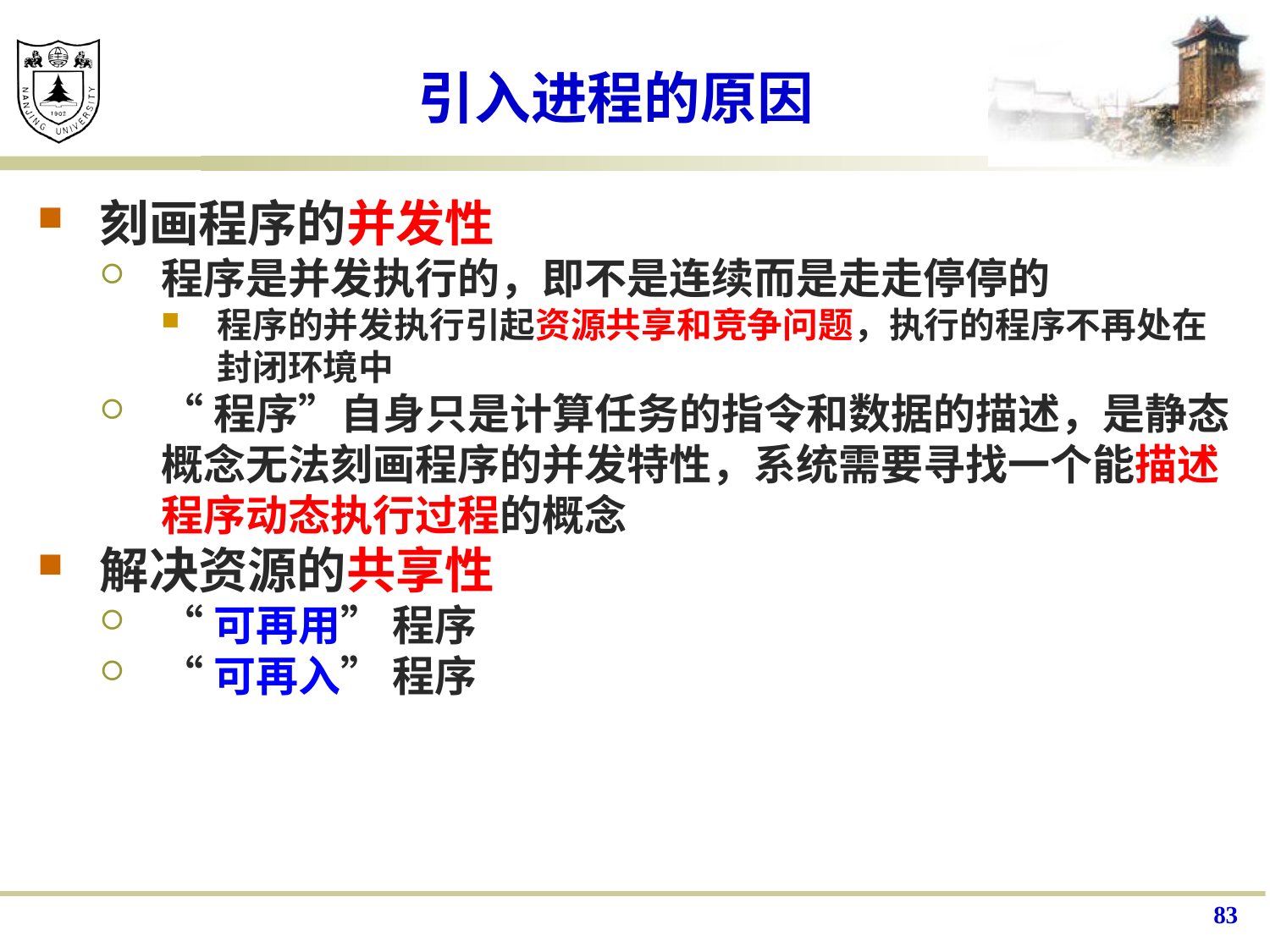

# 引入进程的原因
刻画程序的并发性
程序是并发执行的，即不是连续而是走走停停的
程序的并发执行引起资源共享和竞争问题，执行的程序不再处在封闭环境中
“程序”自身只是计算任务的指令和数据的描述，是静态概念无法刻画程序的并发特性，系统需要寻找一个能描述程序动态执行过程的概念
解决资源的共享性
“可再用” 程序
“可再入” 程序

83